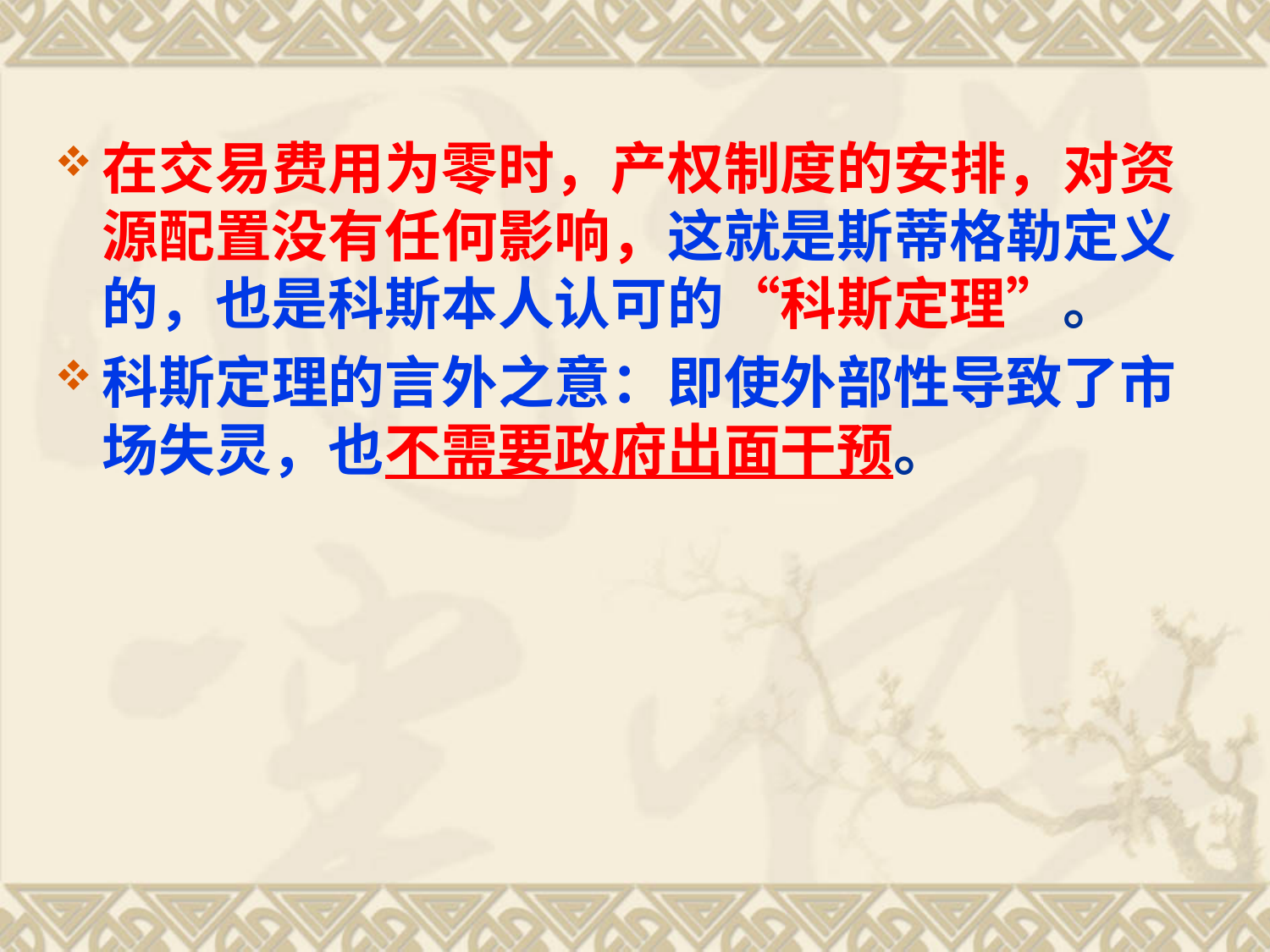

在交易费用为零时，产权制度的安排，对资源配置没有任何影响，这就是斯蒂格勒定义的，也是科斯本人认可的“科斯定理”。
科斯定理的言外之意：即使外部性导致了市场失灵，也不需要政府出面干预。